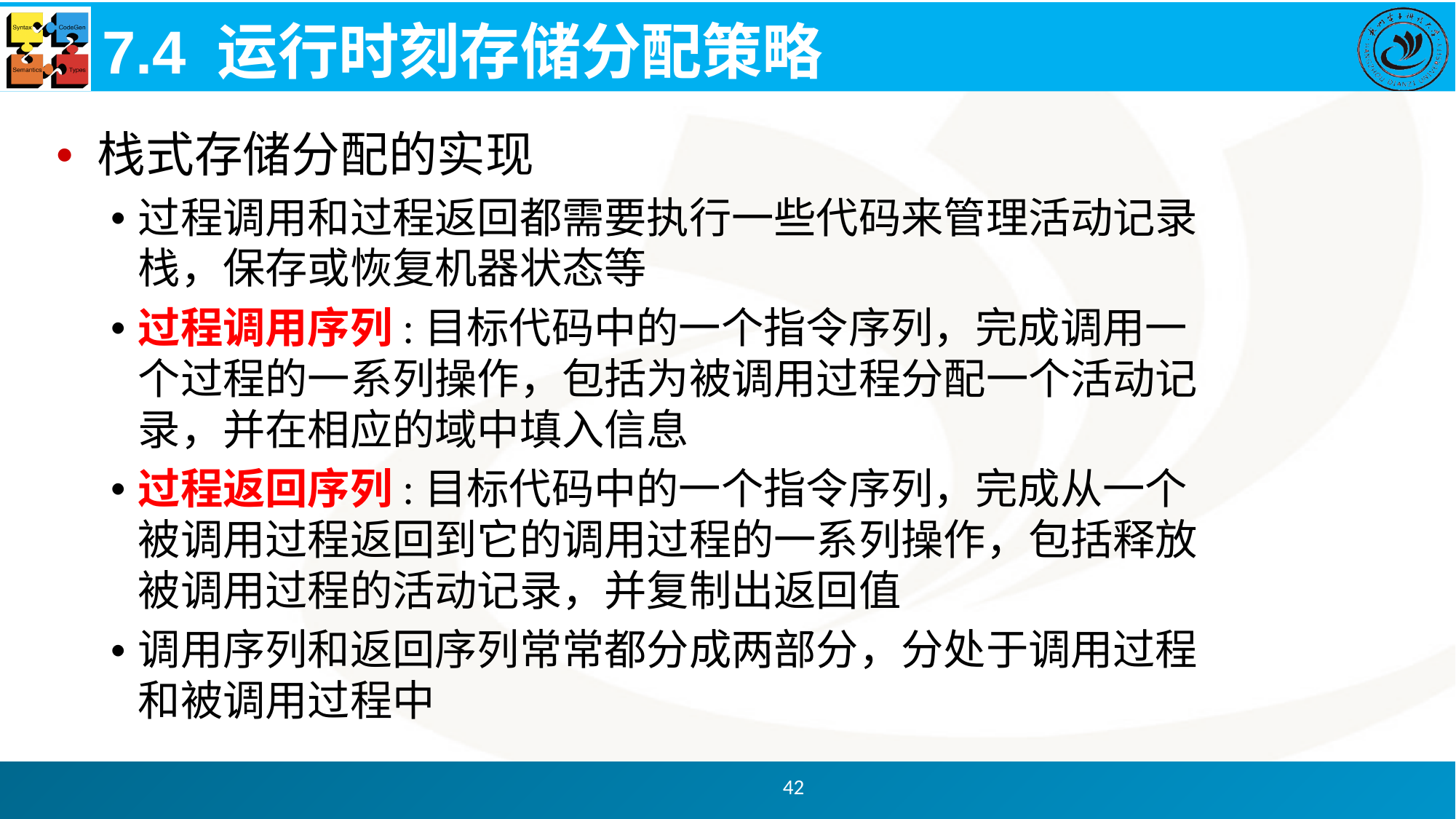

# 7.4 运行时刻存储分配策略
栈式存储分配的实现
过程调用和过程返回都需要执行一些代码来管理活动记录栈，保存或恢复机器状态等
过程调用序列:目标代码中的一个指令序列，完成调用一个过程的一系列操作，包括为被调用过程分配一个活动记录，并在相应的域中填入信息
过程返回序列:目标代码中的一个指令序列，完成从一个被调用过程返回到它的调用过程的一系列操作，包括释放被调用过程的活动记录，并复制出返回值
调用序列和返回序列常常都分成两部分，分处于调用过程和被调用过程中

42